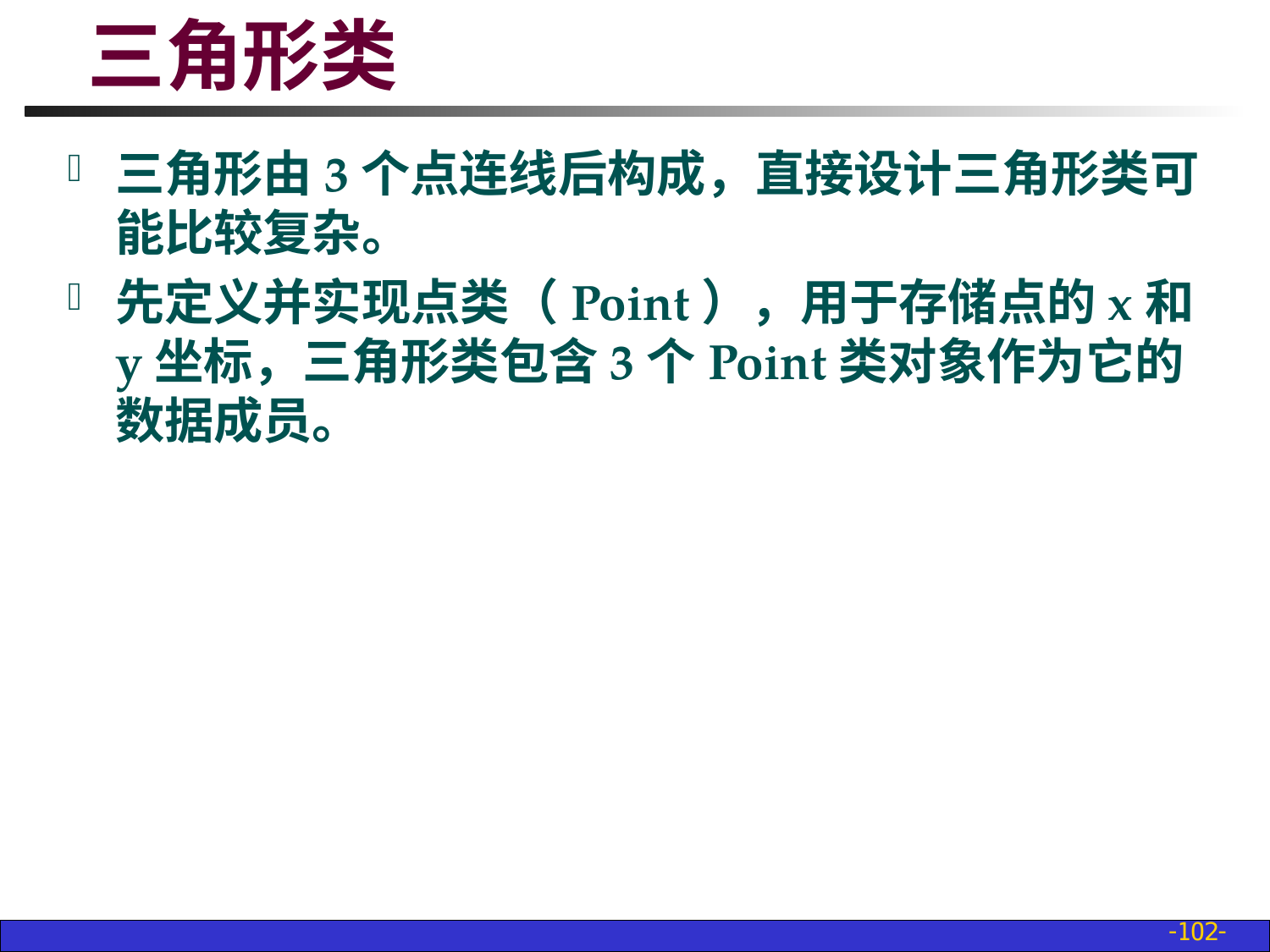

# 三角形类
三角形由3个点连线后构成，直接设计三角形类可能比较复杂。
先定义并实现点类（Point），用于存储点的x和y坐标，三角形类包含3个Point类对象作为它的数据成员。
-102-